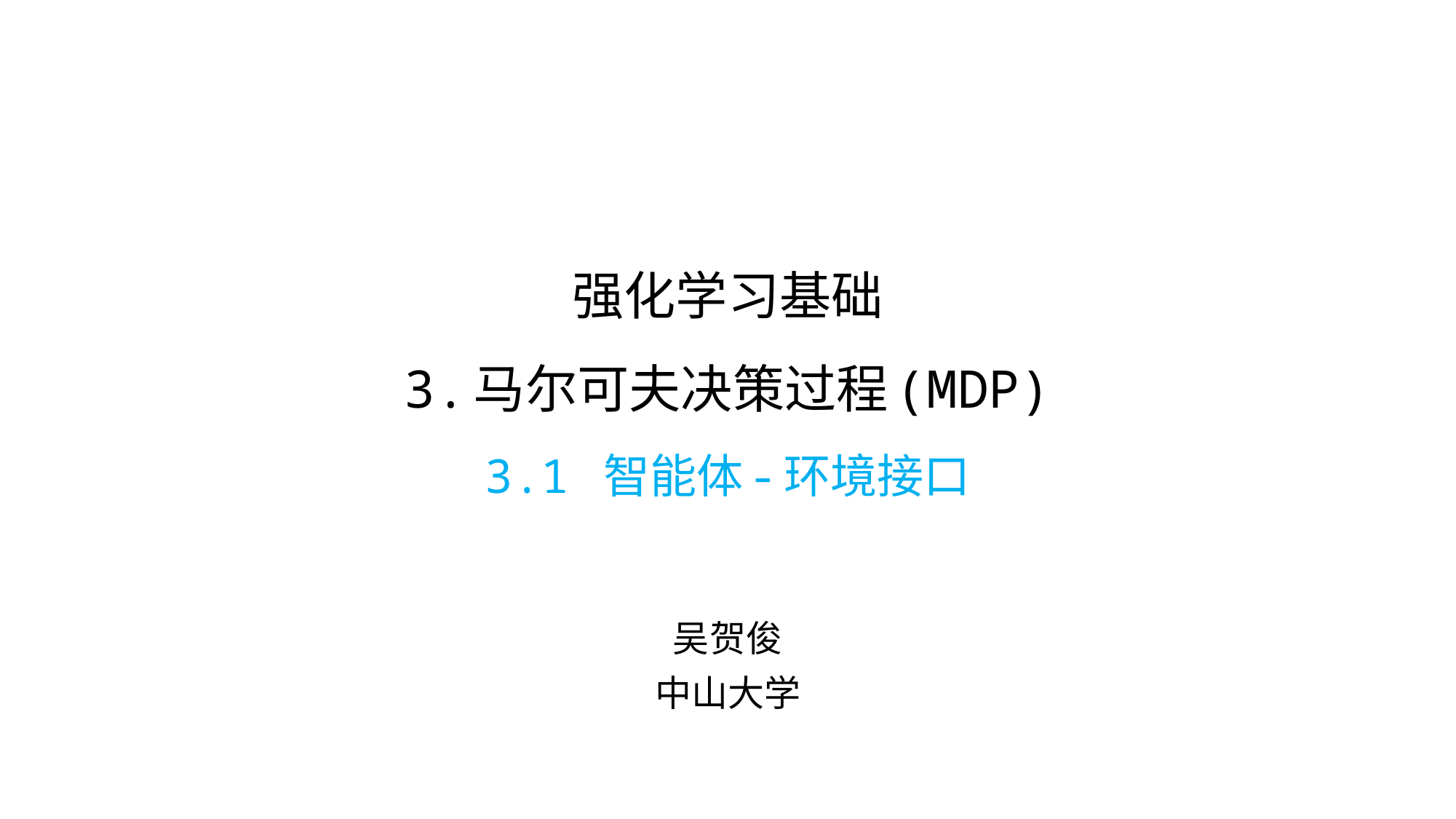

# 强化学习基础 3.马尔可夫决策过程(MDP) 3.1 智能体-环境接口

吴贺俊
中山大学